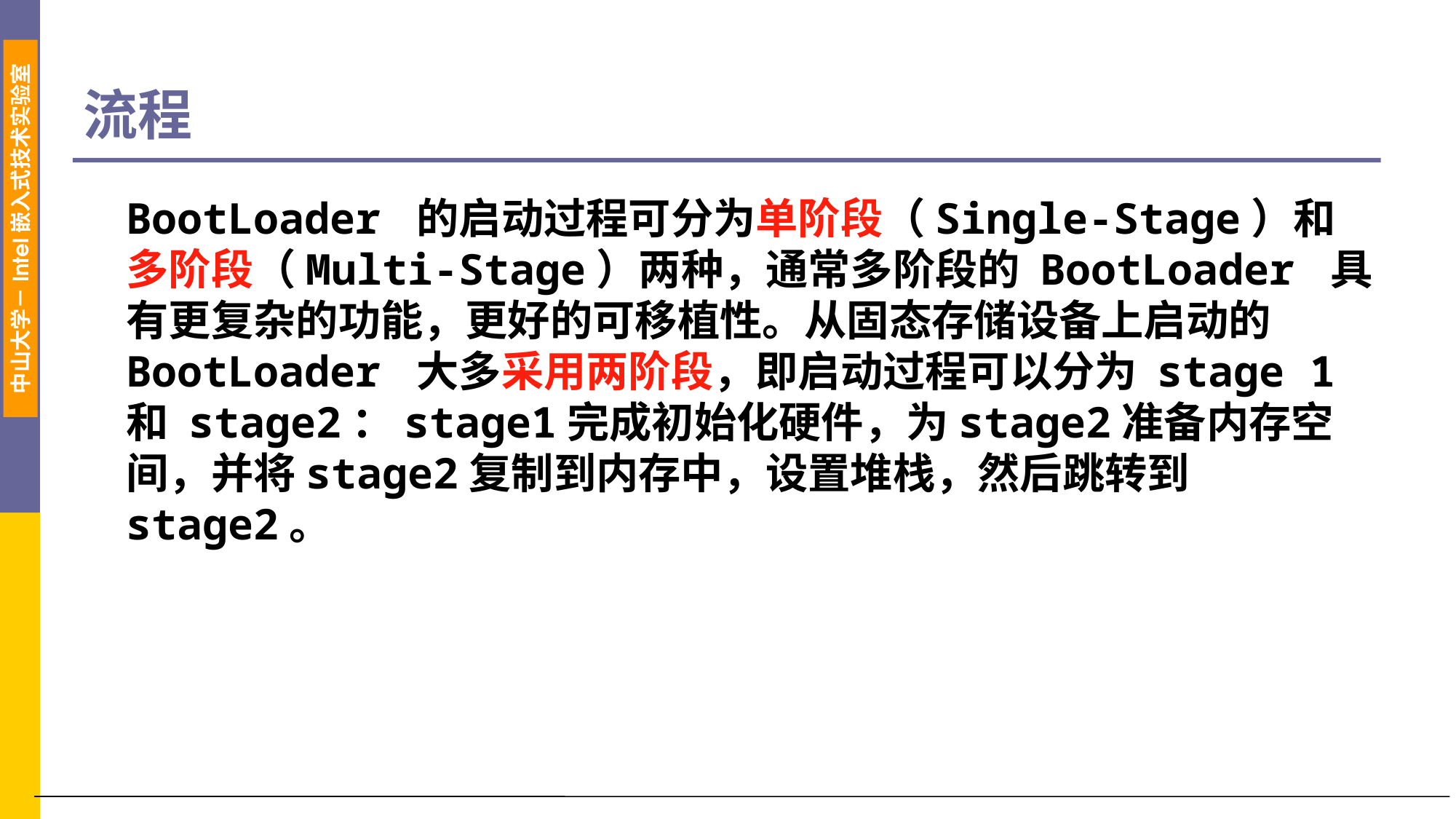

# 流程
	BootLoader 的启动过程可分为单阶段（Single-Stage）和多阶段（Multi-Stage）两种，通常多阶段的 BootLoader 具有更复杂的功能，更好的可移植性。从固态存储设备上启动的 BootLoader 大多采用两阶段，即启动过程可以分为 stage 1和 stage2：stage1完成初始化硬件，为stage2准备内存空间，并将stage2复制到内存中，设置堆栈，然后跳转到stage2。